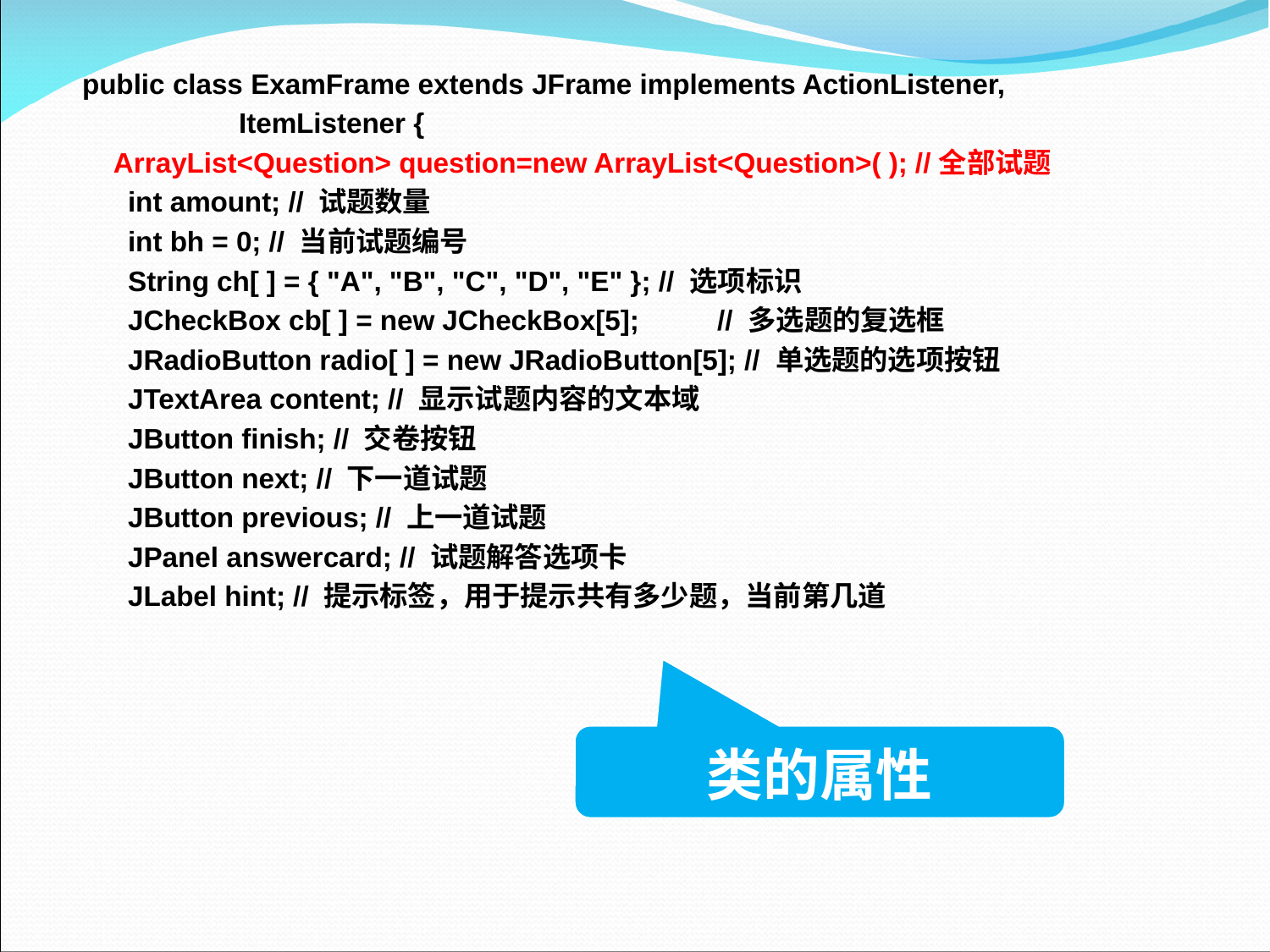

public class ExamFrame extends JFrame implements ActionListener,
                    ItemListener {
    ArrayList<Question> question=new ArrayList<Question>( ); //全部试题
  	 int amount; // 试题数量
  	 int bh = 0; // 当前试题编号
  	 String ch[ ] = { "A", "B", "C", "D", "E" }; // 选项标识
  	 JCheckBox cb[ ] = new JCheckBox[5];          // 多选题的复选框
  	 JRadioButton radio[ ] = new JRadioButton[5]; // 单选题的选项按钮
  	 JTextArea content; // 显示试题内容的文本域
  	 JButton finish; // 交卷按钮
  	 JButton next; // 下一道试题
  	 JButton previous; // 上一道试题
  	 JPanel answercard; // 试题解答选项卡
  	 JLabel hint; // 提示标签，用于提示共有多少题，当前第几道

类的属性